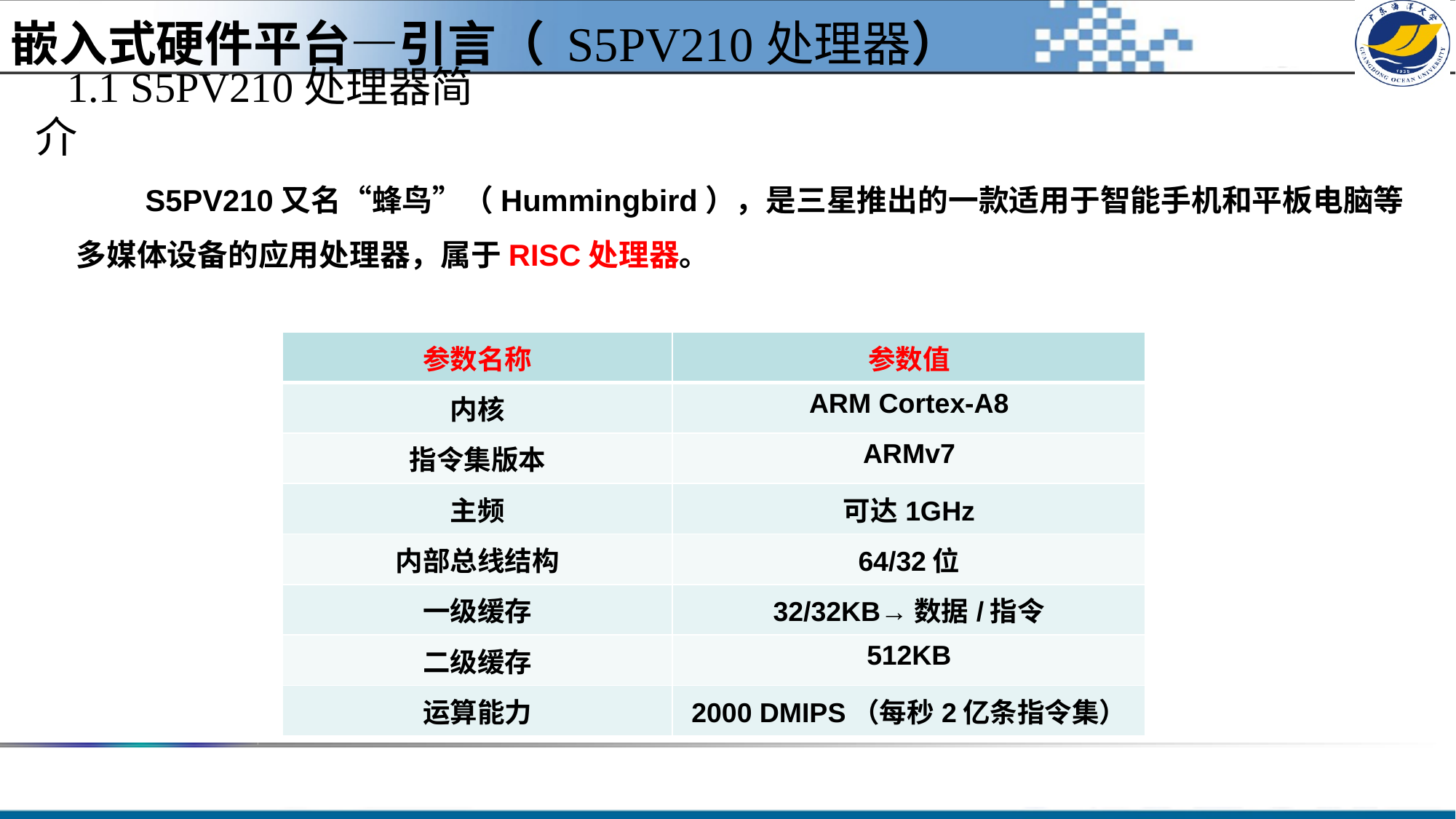

嵌入式硬件平台—引言（ S5PV210处理器）
1.1 S5PV210处理器简介
       S5PV210又名“蜂鸟”（Hummingbird），是三星推出的一款适用于智能手机和平板电脑等多媒体设备的应用处理器，属于RISC处理器。
| 参数名称 | 参数值 |
| --- | --- |
| 内核 | ARM Cortex-A8 |
| 指令集版本 | ARMv7 |
| 主频 | 可达1GHz |
| 内部总线结构 | 64/32位 |
| 一级缓存 | 32/32KB→数据/指令 |
| 二级缓存 | 512KB |
| 运算能力 | 2000 DMIPS（每秒2亿条指令集） |